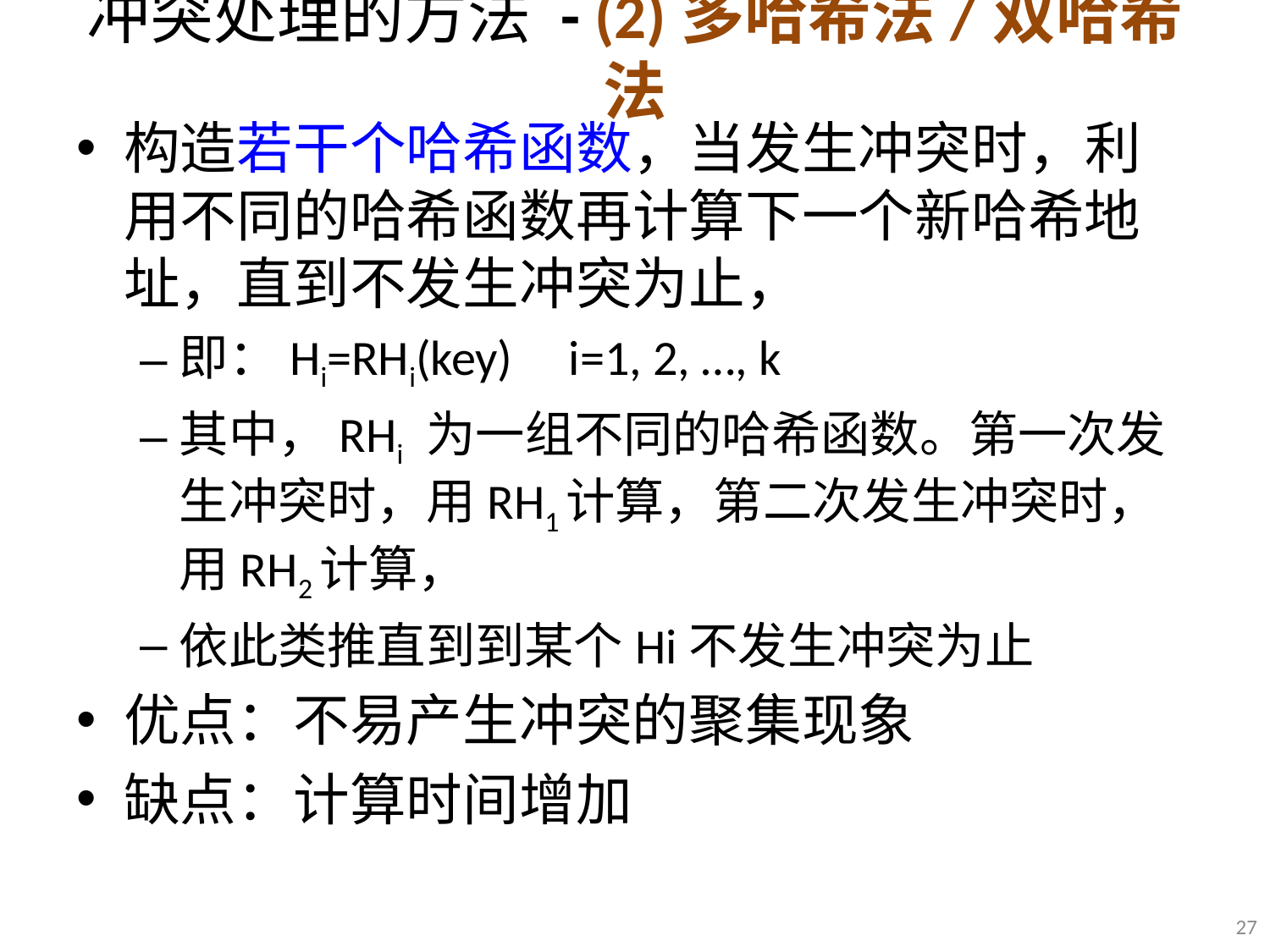

# 冲突处理的方法 - (2)多哈希法/双哈希法
构造若干个哈希函数，当发生冲突时，利用不同的哈希函数再计算下一个新哈希地址，直到不发生冲突为止，
即：Hi=RHi(key)     i=1, 2, …, k
其中，RHi 为一组不同的哈希函数。第一次发生冲突时，用RH1计算，第二次发生冲突时，用RH2计算，
依此类推直到到某个Hi不发生冲突为止
优点：不易产生冲突的聚集现象
缺点：计算时间增加
27